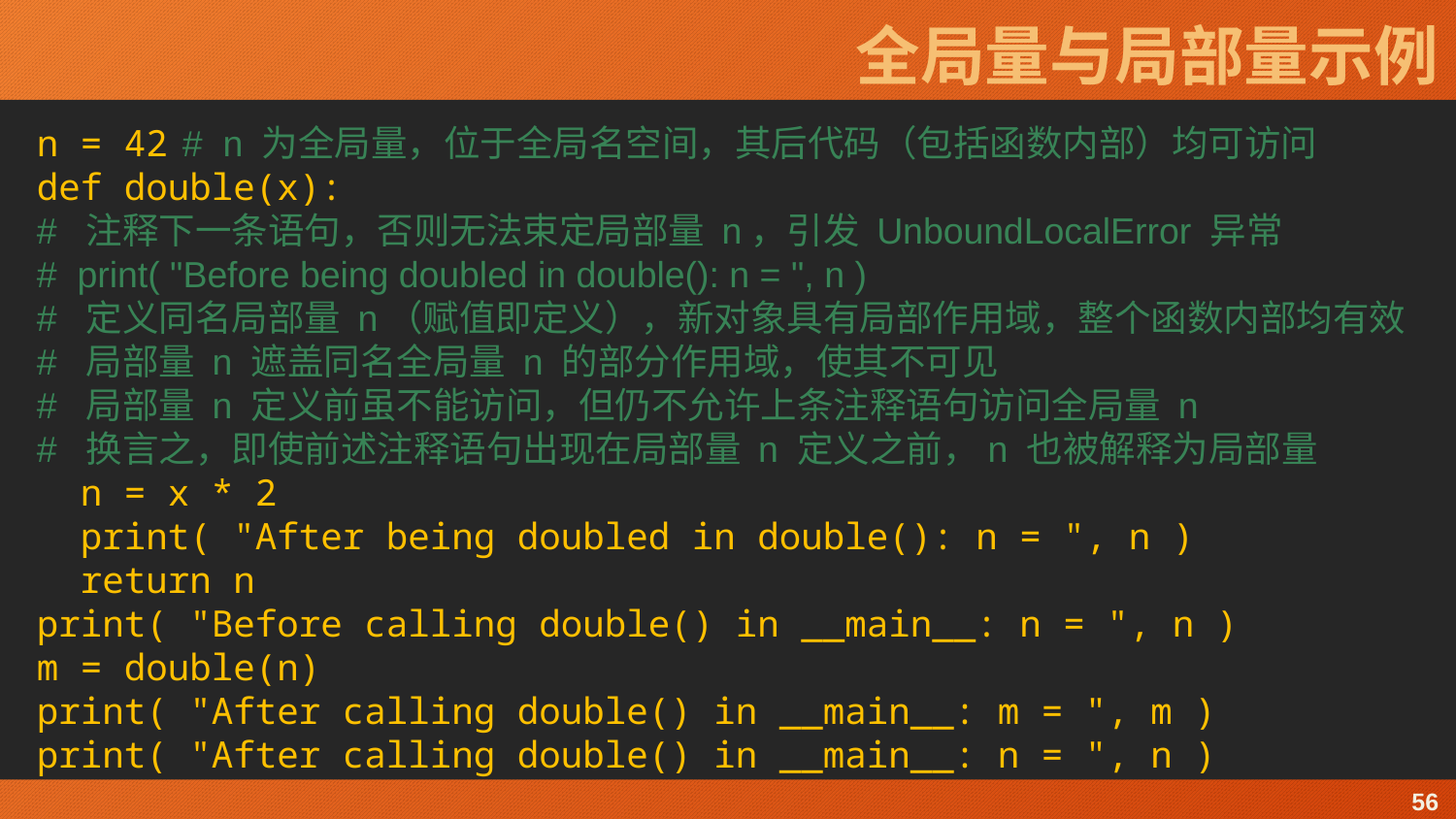

# 全局量与局部量示例
n = 42	#  n 为全局量，位于全局名空间，其后代码（包括函数内部）均可访问
def double(x):
#  注释下一条语句，否则无法束定局部量 n，引发 UnboundLocalError 异常
#  print( "Before being doubled in double(): n = ", n )
#  定义同名局部量 n（赋值即定义），新对象具有局部作用域，整个函数内部均有效
#  局部量 n 遮盖同名全局量 n 的部分作用域，使其不可见
#  局部量 n 定义前虽不能访问，但仍不允许上条注释语句访问全局量 n
#  换言之，即使前述注释语句出现在局部量 n 定义之前，n 也被解释为局部量
  n = x * 2
  print( "After being doubled in double(): n = ", n )
  return n
print( "Before calling double() in __main__: n = ", n )
m = double(n)
print( "After calling double() in __main__: m = ", m )
print( "After calling double() in __main__: n = ", n )

56